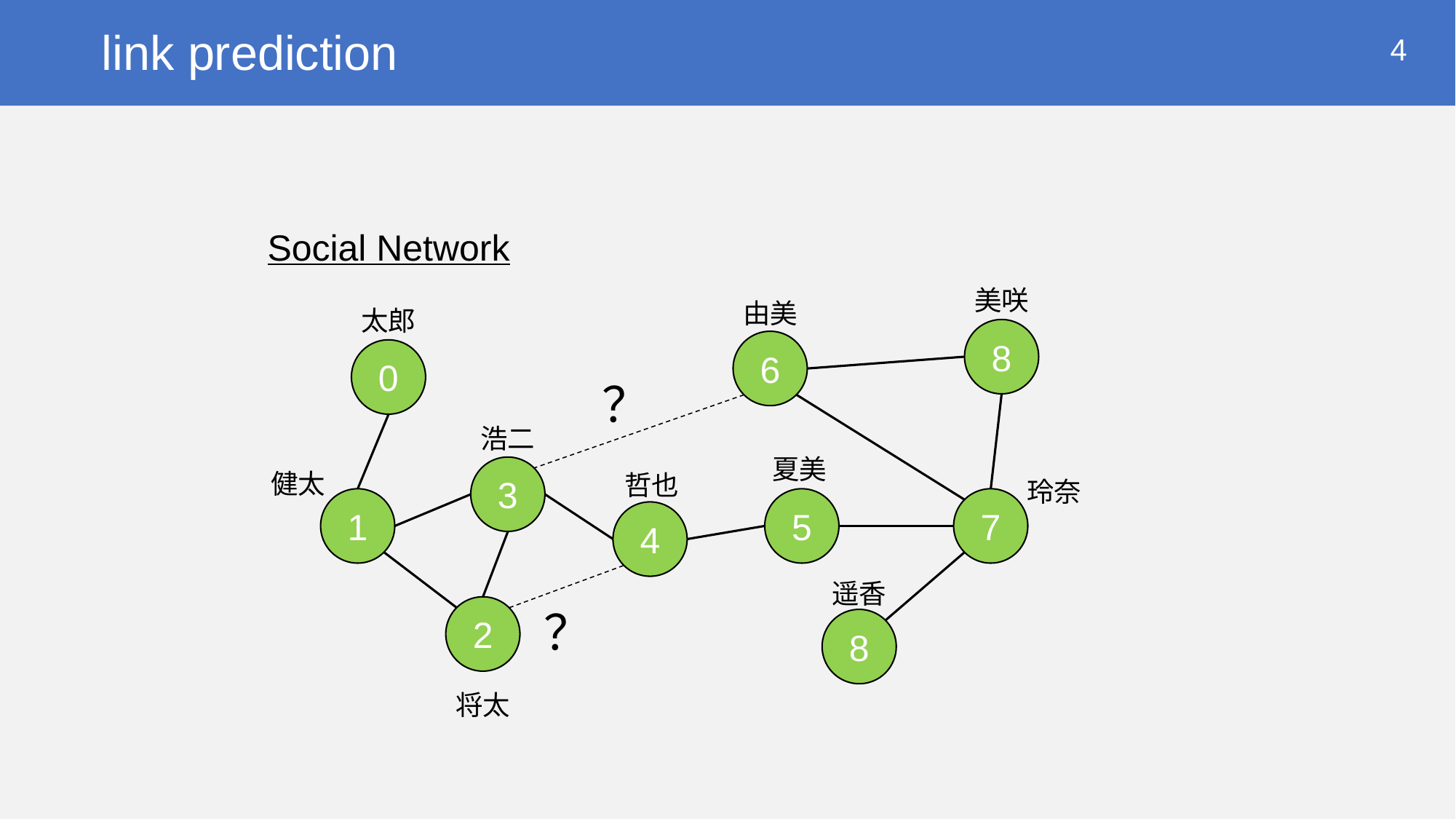

link prediction
4
Social Network

0
？
？
8
6
3
7
1
5
4
2
8
美咲
由美
太郎
浩二
夏美
健太
哲也
玲奈
遥香
将太